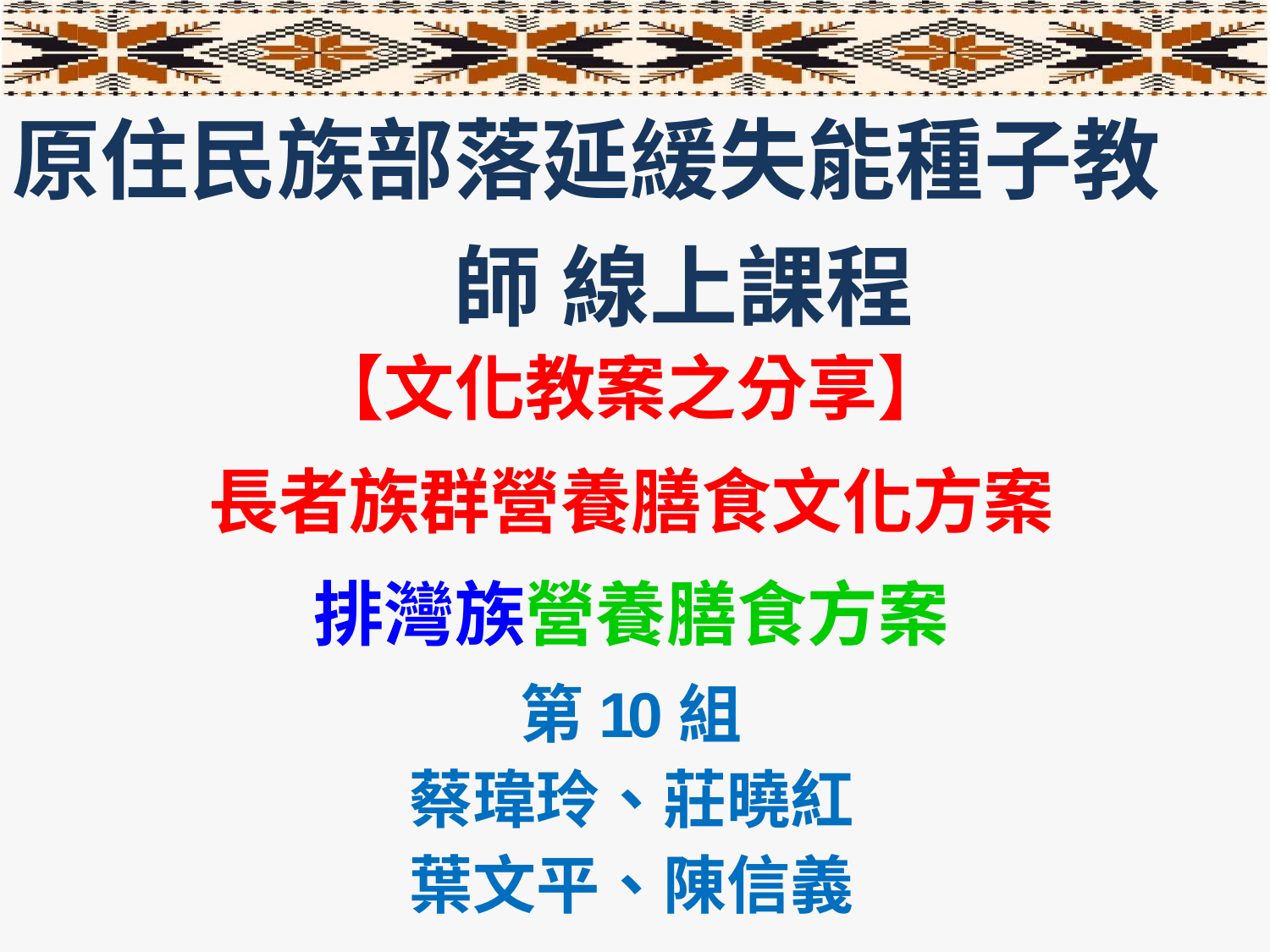

# 原住民族部落延緩失能種子教師 線上課程
【文化教案之分享】
長者族群營養膳食文化方案
排灣族營養膳食方案
第10組
蔡瑋玲、莊曉紅 葉文平、陳信義